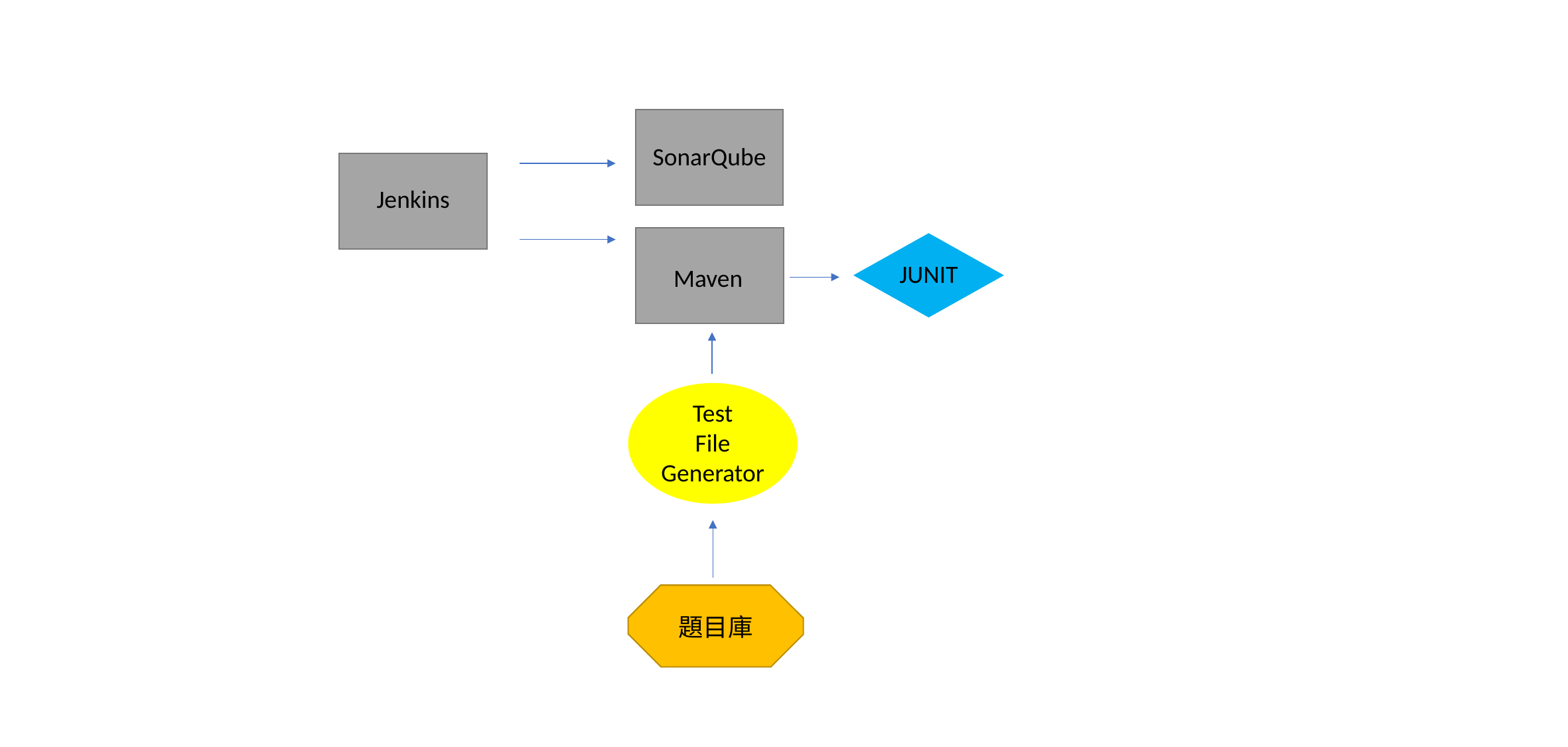

SonarQube

Jenkins

Maven

JUNIT

題目庫

Test
File
Generator